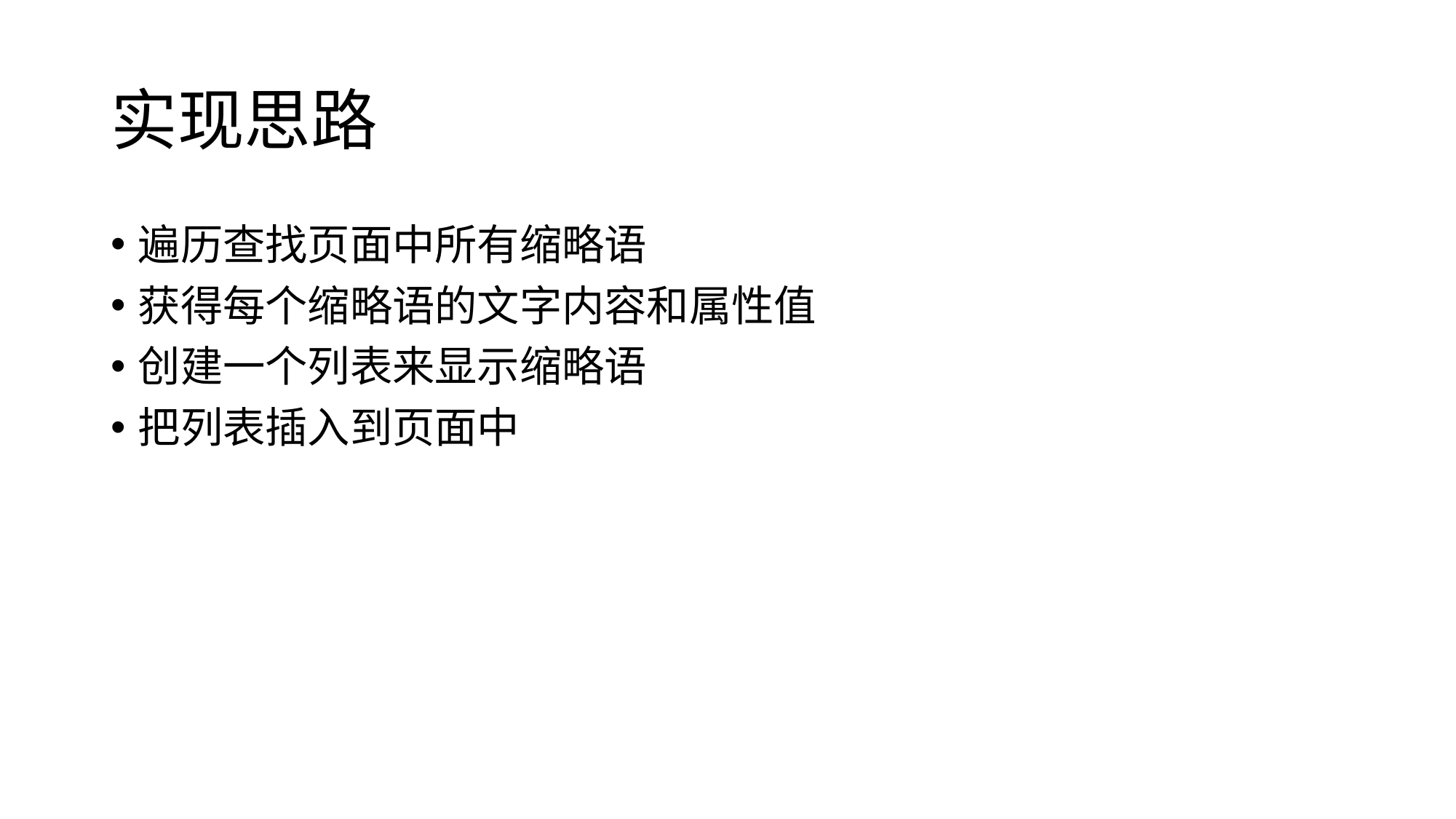

# 实现思路
遍历查找页面中所有缩略语
获得每个缩略语的文字内容和属性值
创建一个列表来显示缩略语
把列表插入到页面中